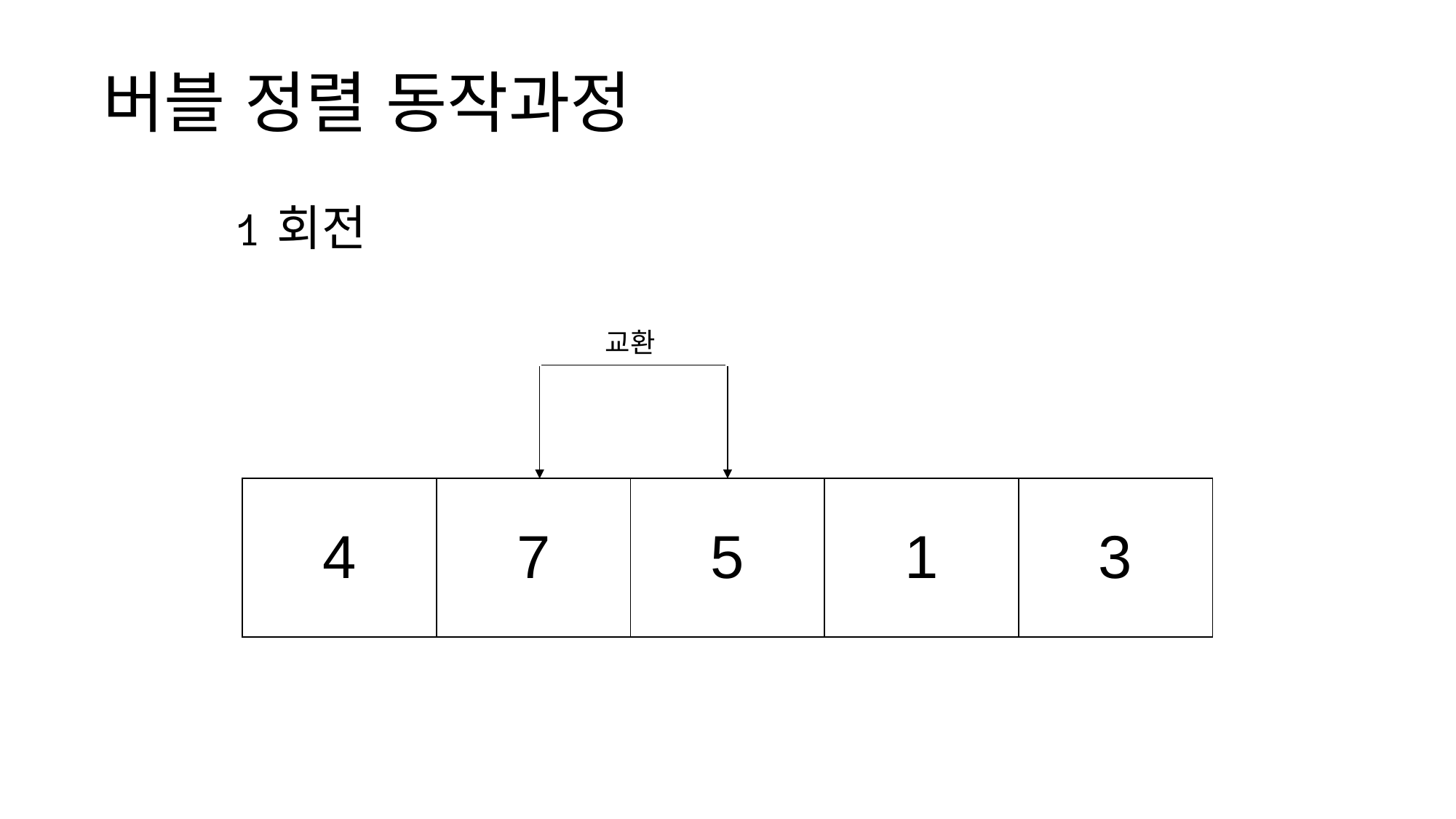

# 버블 정렬 동작과정
1회전
교환
| 4 | 7 | 5 | 1 | 3 |
| --- | --- | --- | --- | --- |